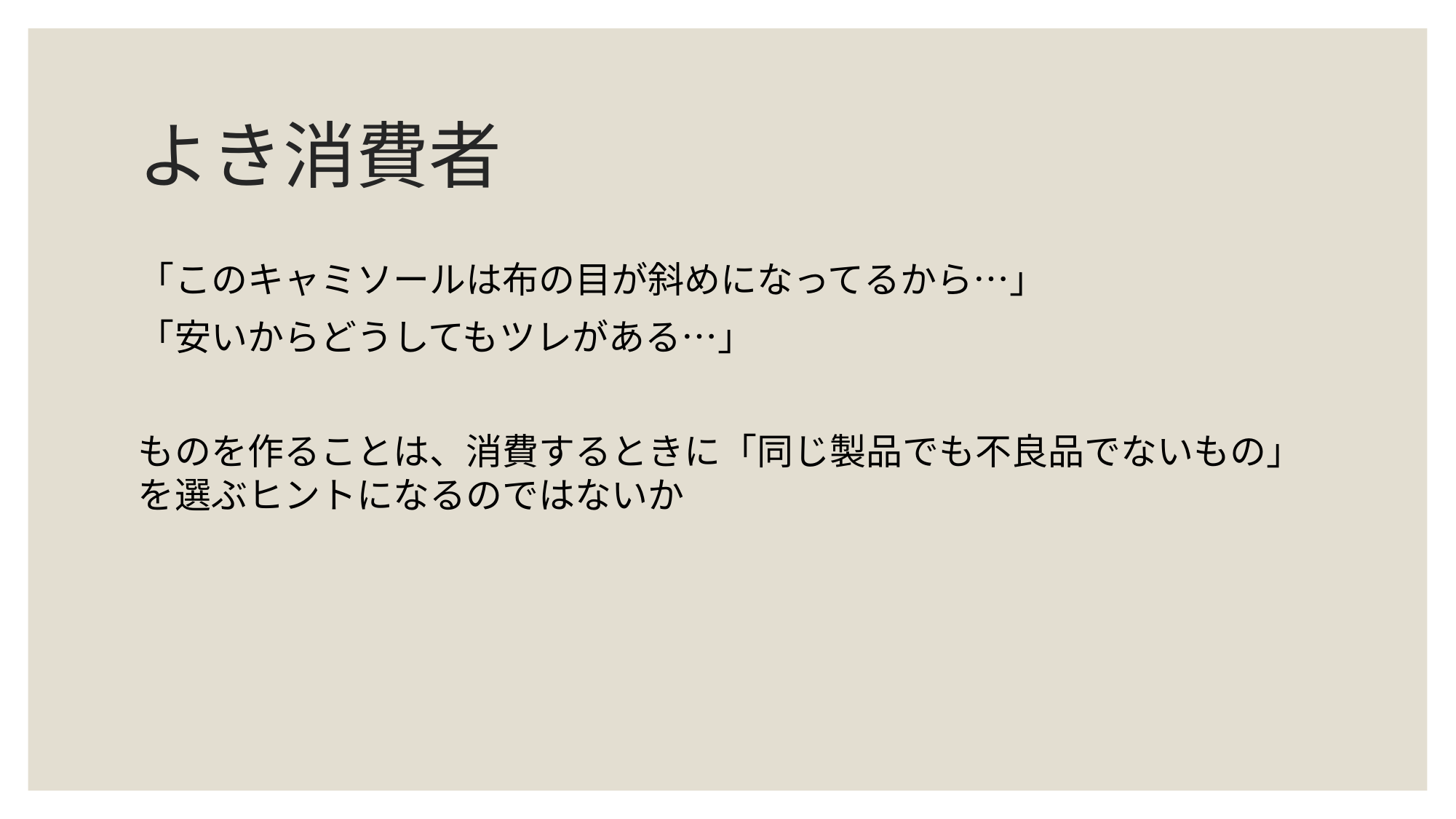

# よき消費者
「このキャミソールは布の目が斜めになってるから…」
「安いからどうしてもツレがある…」

ものを作ることは、消費するときに「同じ製品でも不良品でないもの」を選ぶヒントになるのではないか